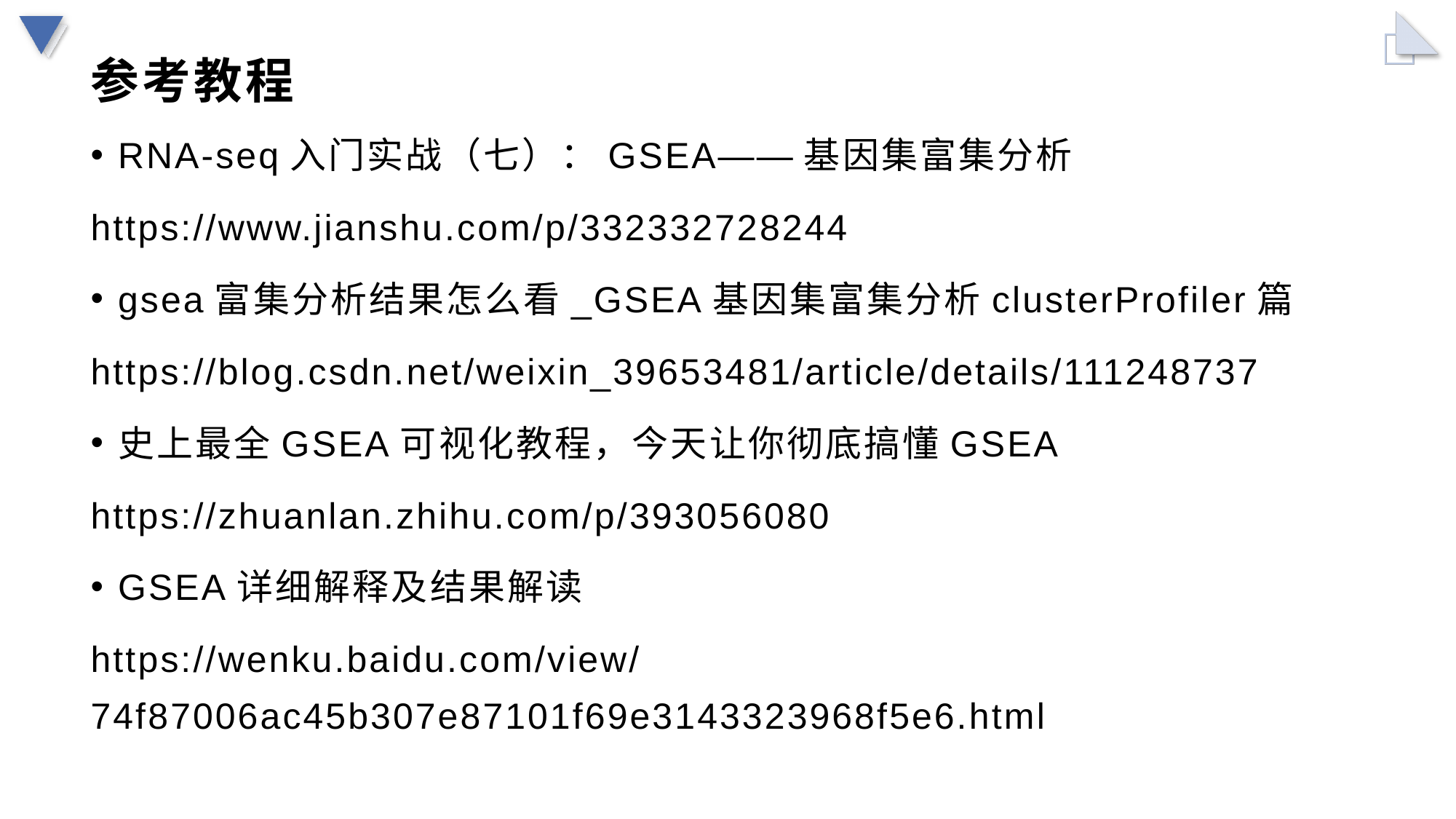

# 参考教程
RNA-seq入门实战（七）：GSEA——基因集富集分析
https://www.jianshu.com/p/332332728244
gsea富集分析结果怎么看_GSEA基因集富集分析clusterProfiler篇
https://blog.csdn.net/weixin_39653481/article/details/111248737
史上最全GSEA可视化教程，今天让你彻底搞懂GSEA
https://zhuanlan.zhihu.com/p/393056080
GSEA详细解释及结果解读
https://wenku.baidu.com/view/74f87006ac45b307e87101f69e3143323968f5e6.html